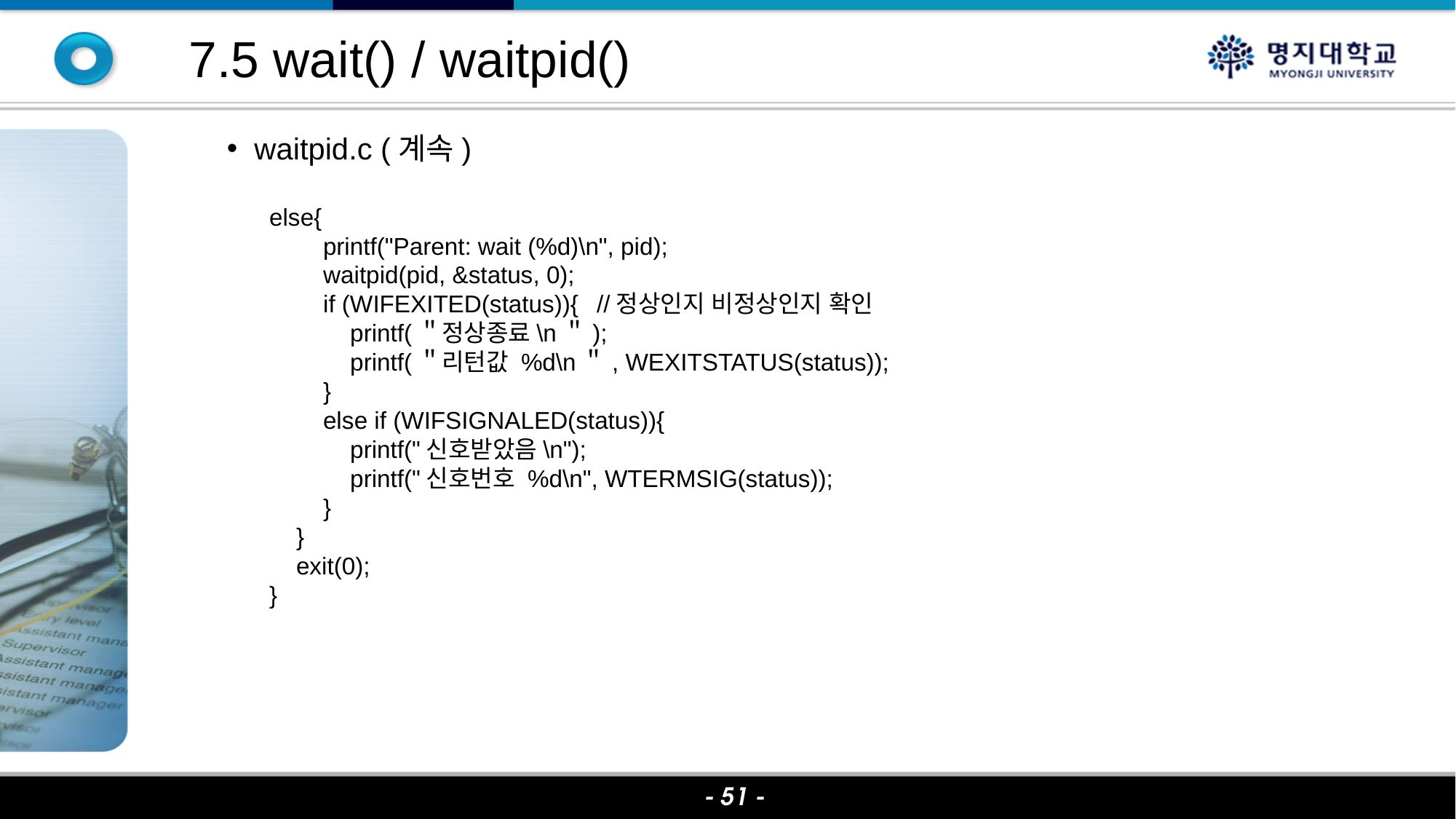

7.5 wait() / waitpid()
waitpid.c (계속)
else{
        printf("Parent: wait (%d)\n", pid);
        waitpid(pid, &status, 0);
        if (WIFEXITED(status)){	//정상인지 비정상인지 확인
            printf(＂정상종료\n＂);
            printf(＂리턴값 %d\n＂, WEXITSTATUS(status));
        }
        else if (WIFSIGNALED(status)){
            printf("신호받았음\n");
            printf("신호번호 %d\n", WTERMSIG(status));
        }
    }
    exit(0);
}
- 51 -